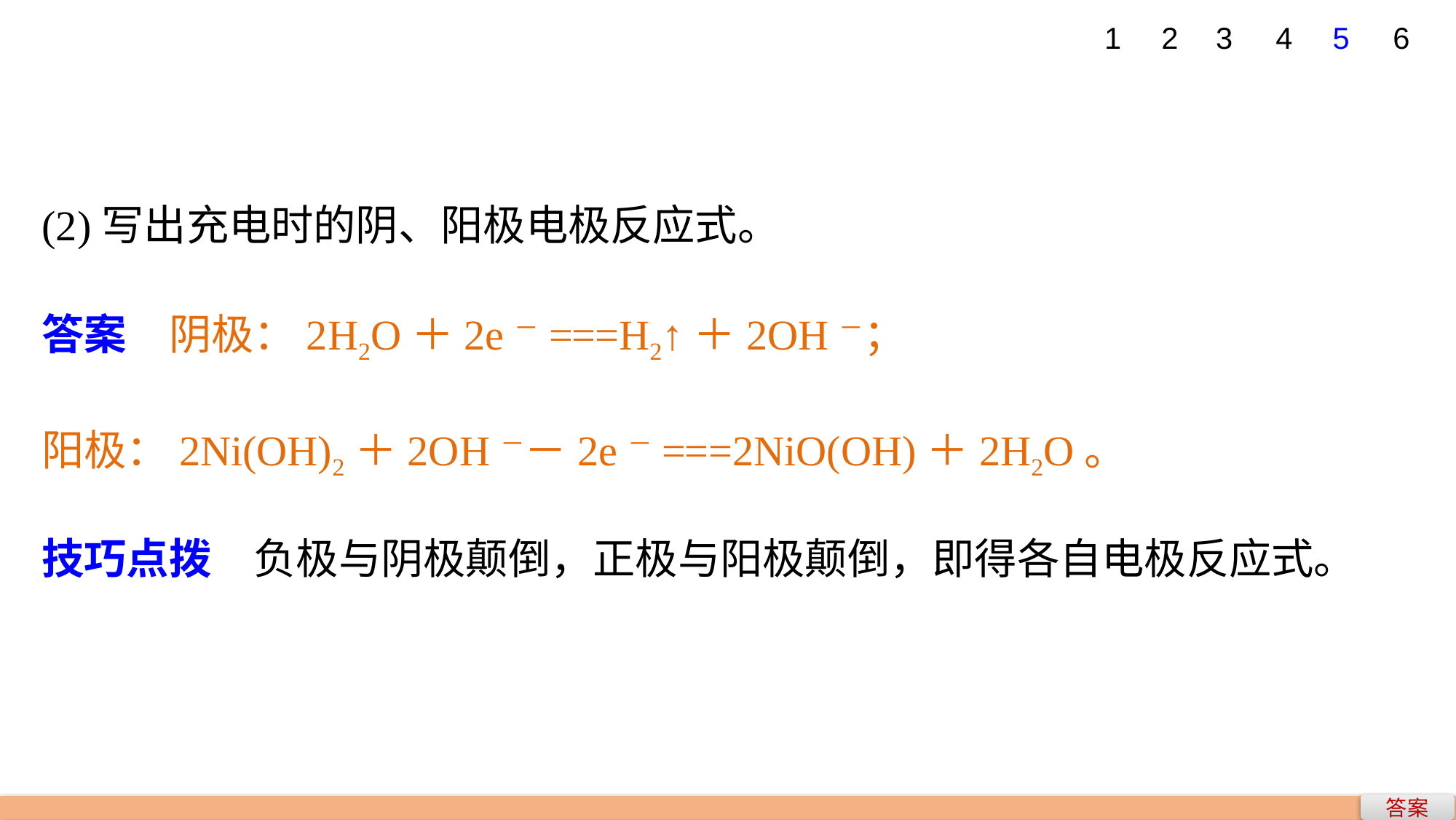

1
2
3
4
5
6
(2)写出充电时的阴、阳极电极反应式。
答案　阴极：2H2O＋2e－===H2↑＋2OH－；
阳极：2Ni(OH)2＋2OH－－2e－===2NiO(OH)＋2H2O。
技巧点拨　负极与阴极颠倒，正极与阳极颠倒，即得各自电极反应式。
答案